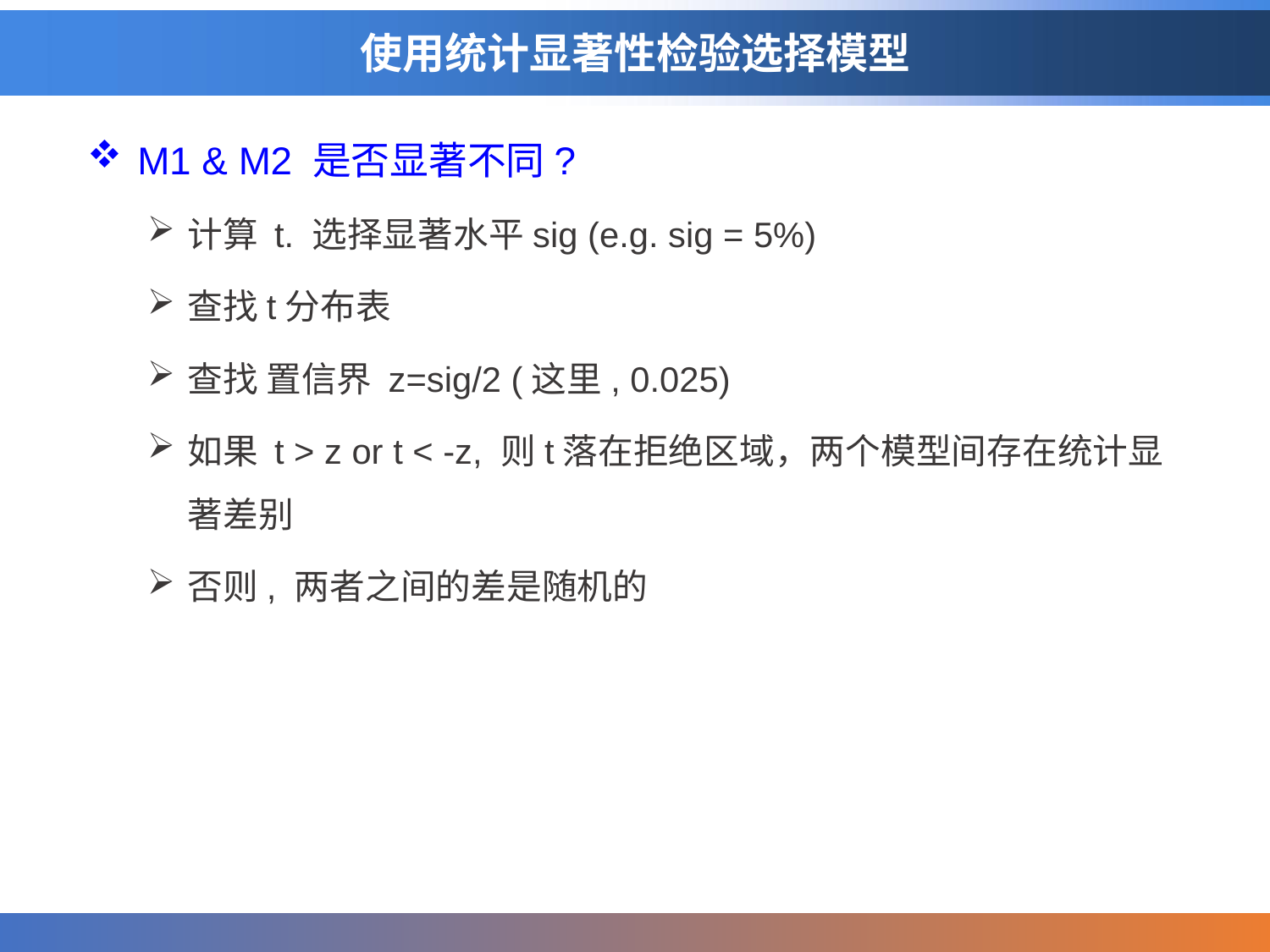

# 使用统计显著性检验选择模型
M1 & M2 是否显著不同?
计算 t. 选择显著水平sig (e.g. sig = 5%)
查找t分布表
查找 置信界 z=sig/2 (这里, 0.025)
如果 t > z or t < -z, 则t落在拒绝区域，两个模型间存在统计显著差别
否则, 两者之间的差是随机的